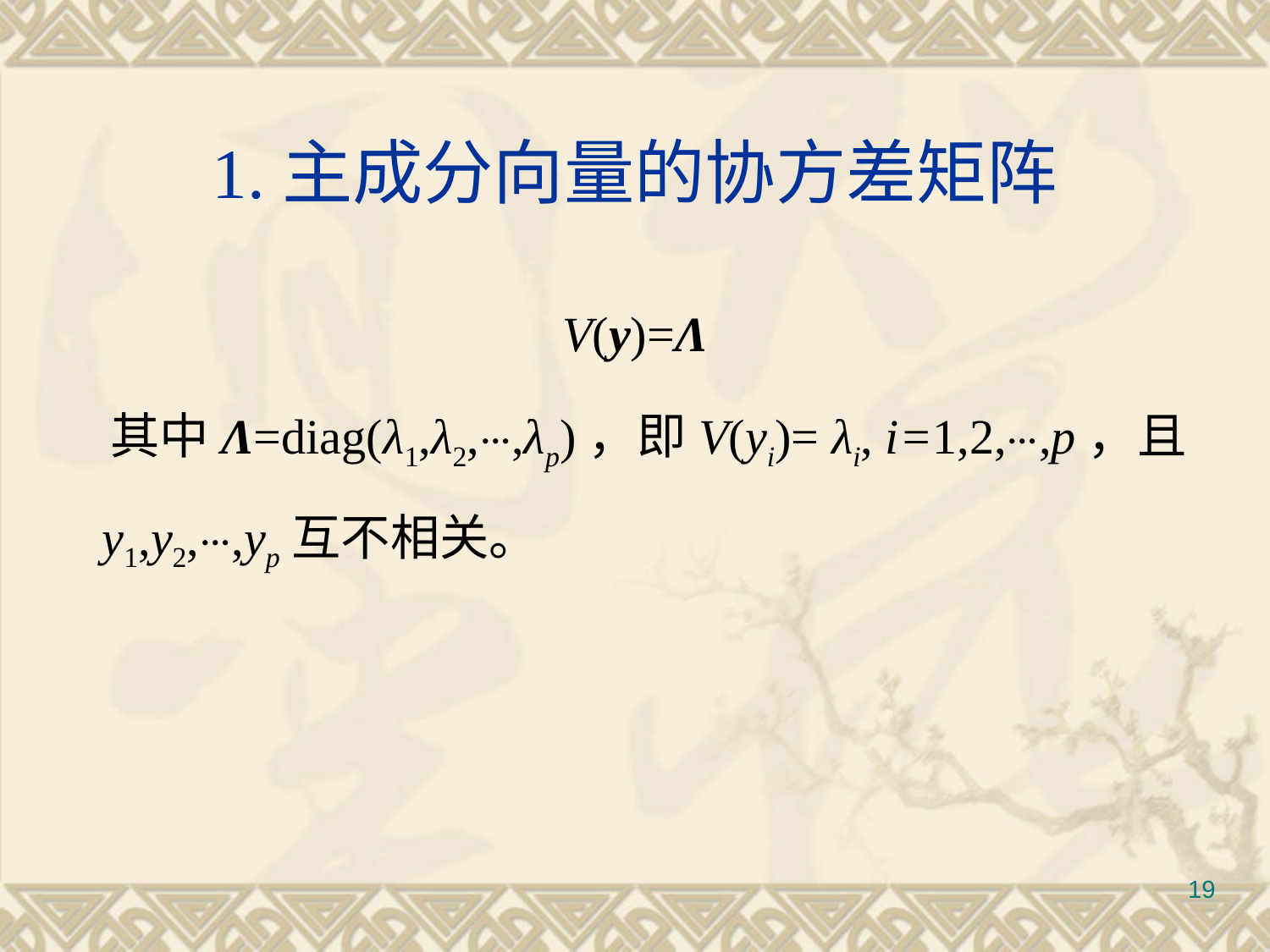

# 1.主成分向量的协方差矩阵
V(y)=Λ
    其中Λ=diag(λ1,λ2,⋯,λp)，即V(yi)= λi, i=1,2,⋯,p，且y1,y2,⋯,yp互不相关。

19